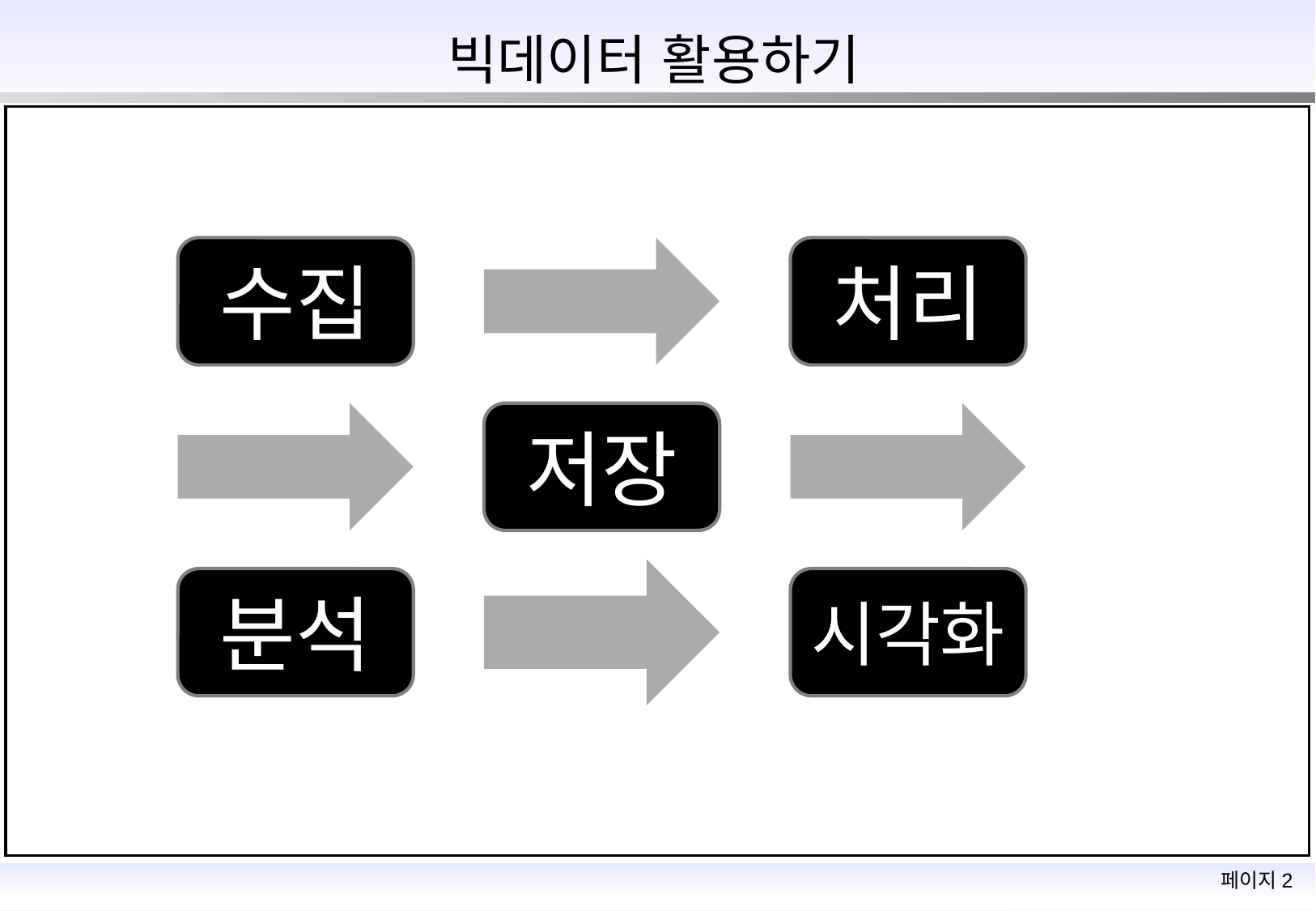

# 빅데이터 활용하기
수집
처리
저장
분석
시각화